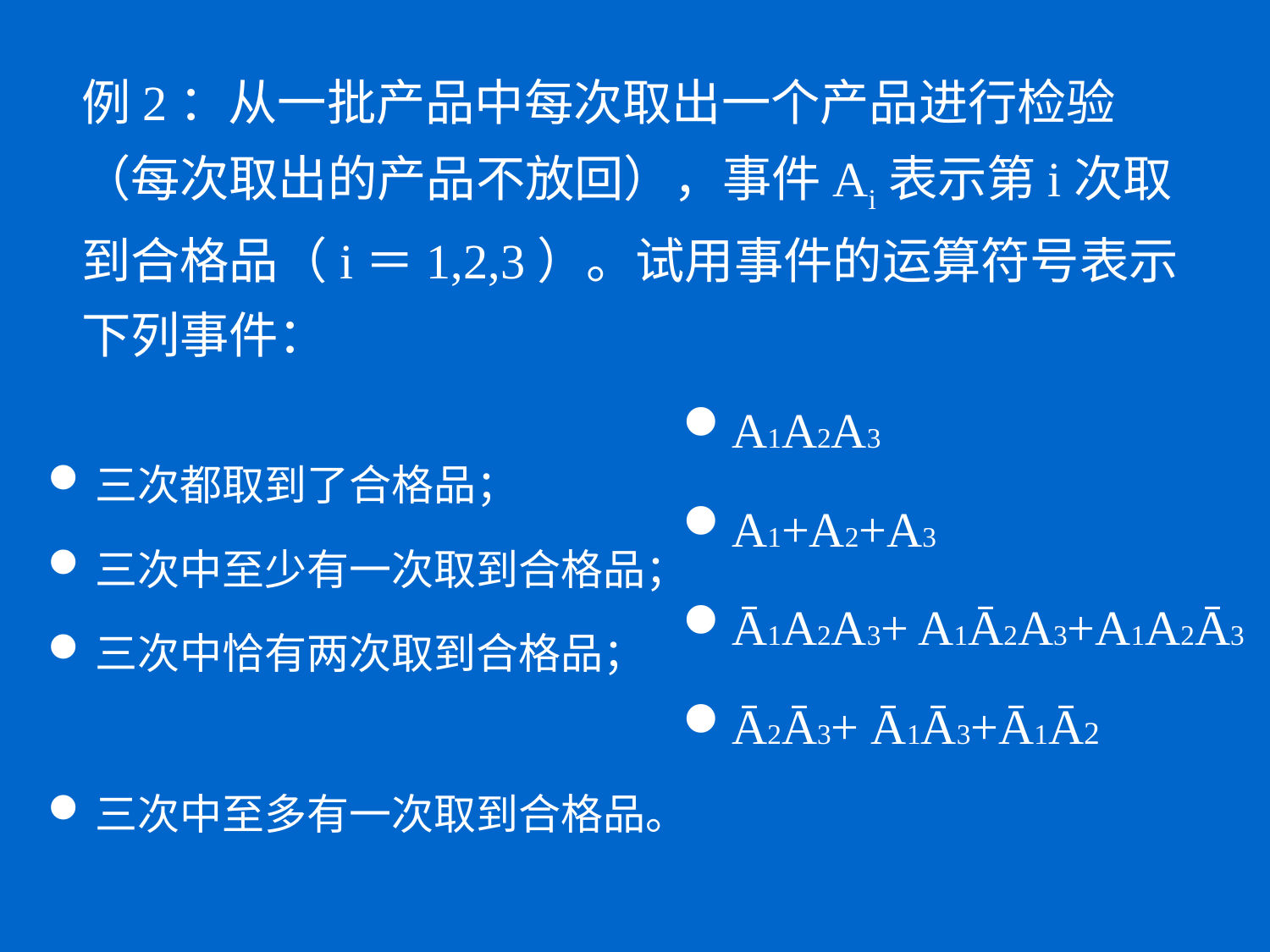

#
例2：从一批产品中每次取出一个产品进行检验
（每次取出的产品不放回），事件Ai表示第i次取到合格品（i＝1,2,3）。试用事件的运算符号表示下列事件：

A1A2A3
A1+A2+A3
Ā1A2A3+ A1Ā2A3+A1A2Ā3
Ā2Ā3+ Ā1Ā3+Ā1Ā2

三次都取到了合格品；
三次中至少有一次取到合格品；
三次中恰有两次取到合格品；
三次中至多有一次取到合格品。